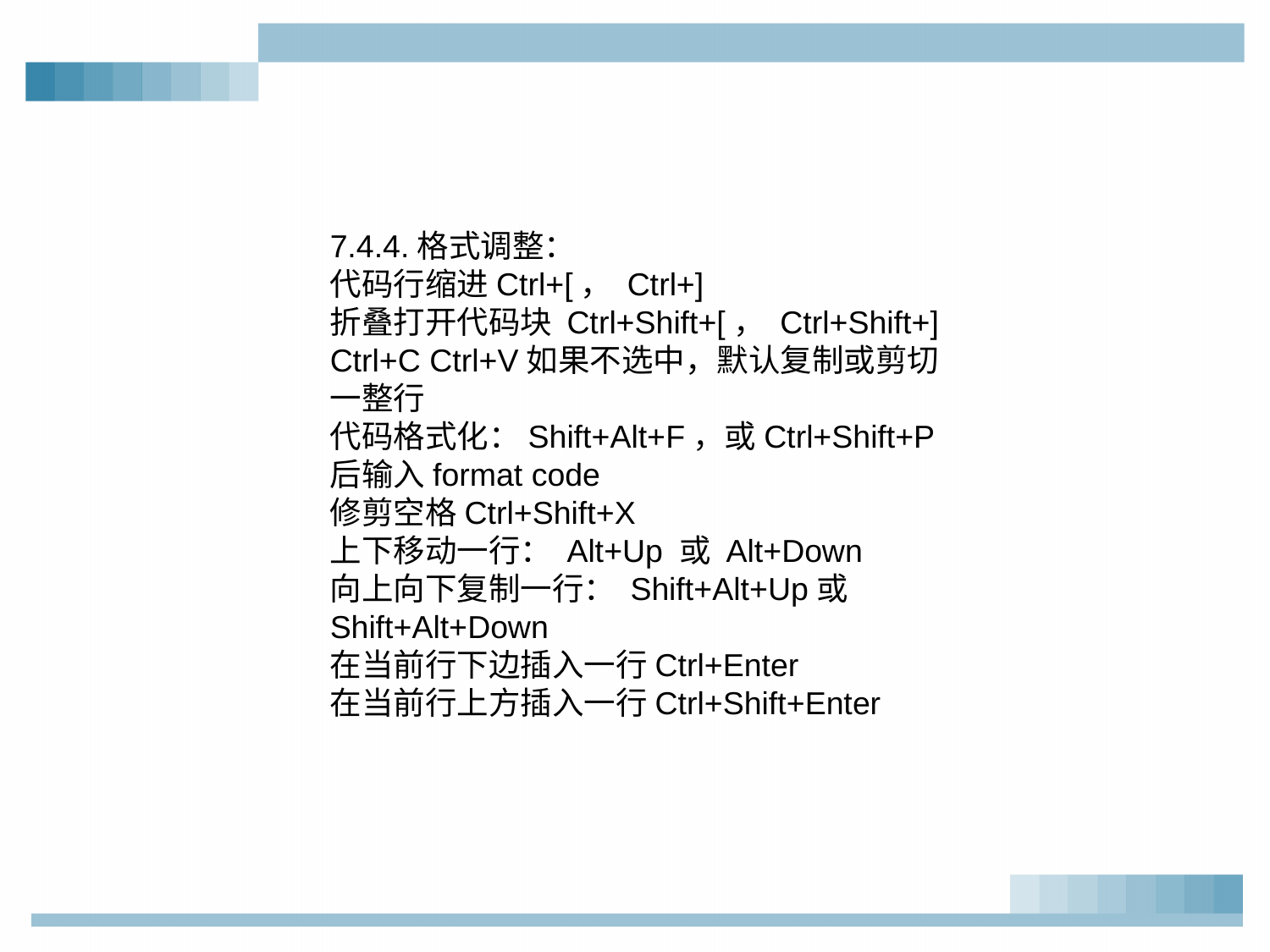

7.4.4.格式调整：
代码行缩进Ctrl+[， Ctrl+]
折叠打开代码块 Ctrl+Shift+[， Ctrl+Shift+]
Ctrl+C Ctrl+V如果不选中，默认复制或剪切一整行
代码格式化：Shift+Alt+F，或Ctrl+Shift+P后输入format code
修剪空格Ctrl+Shift+X
上下移动一行： Alt+Up 或 Alt+Down
向上向下复制一行： Shift+Alt+Up或Shift+Alt+Down
在当前行下边插入一行Ctrl+Enter
在当前行上方插入一行Ctrl+Shift+Enter